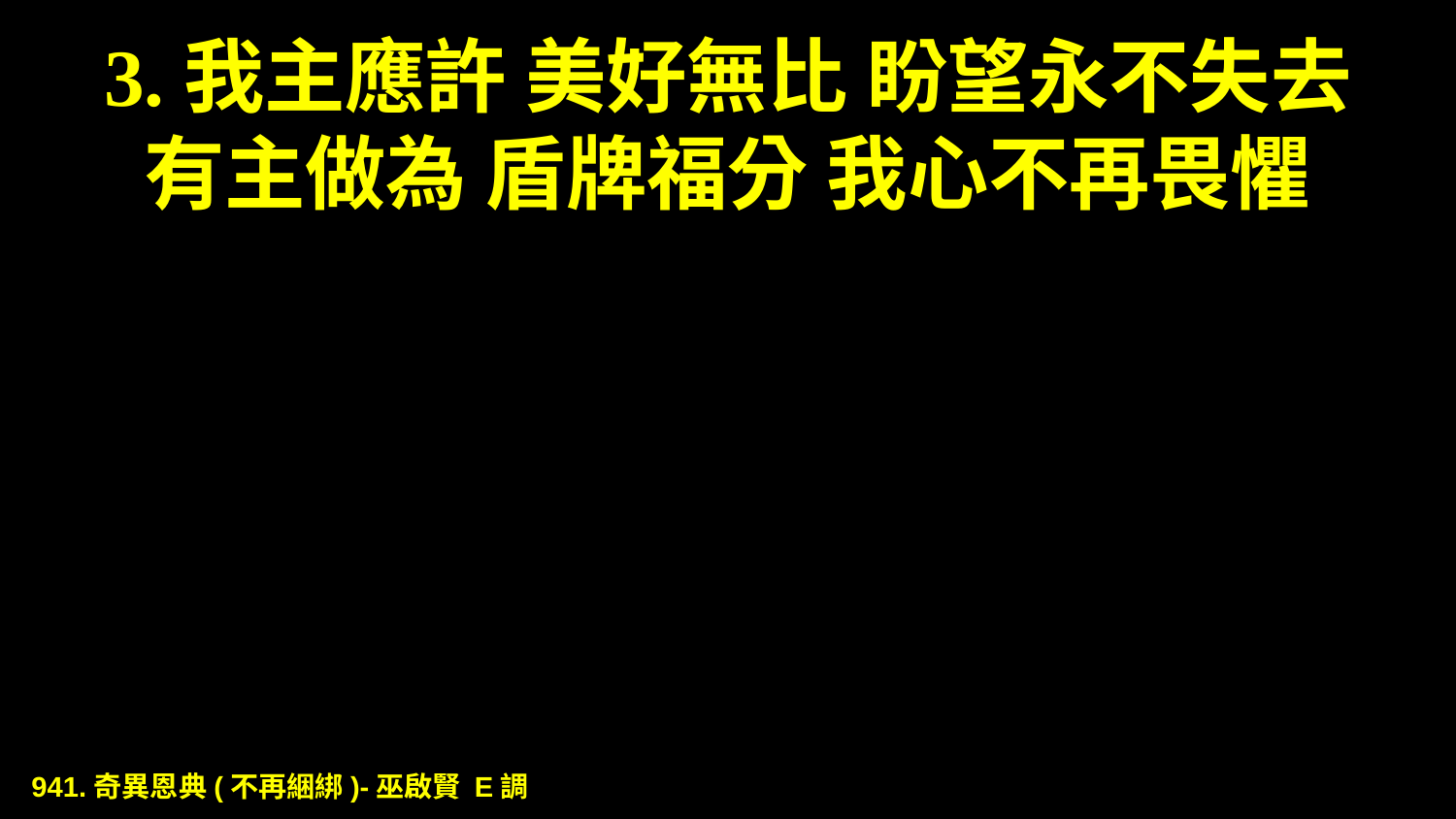

# 3.我主應許 美好無比 盼望永不失去 有主做為 盾牌福分 我心不再畏懼
941.奇異恩典(不再綑綁)-巫啟賢 E調